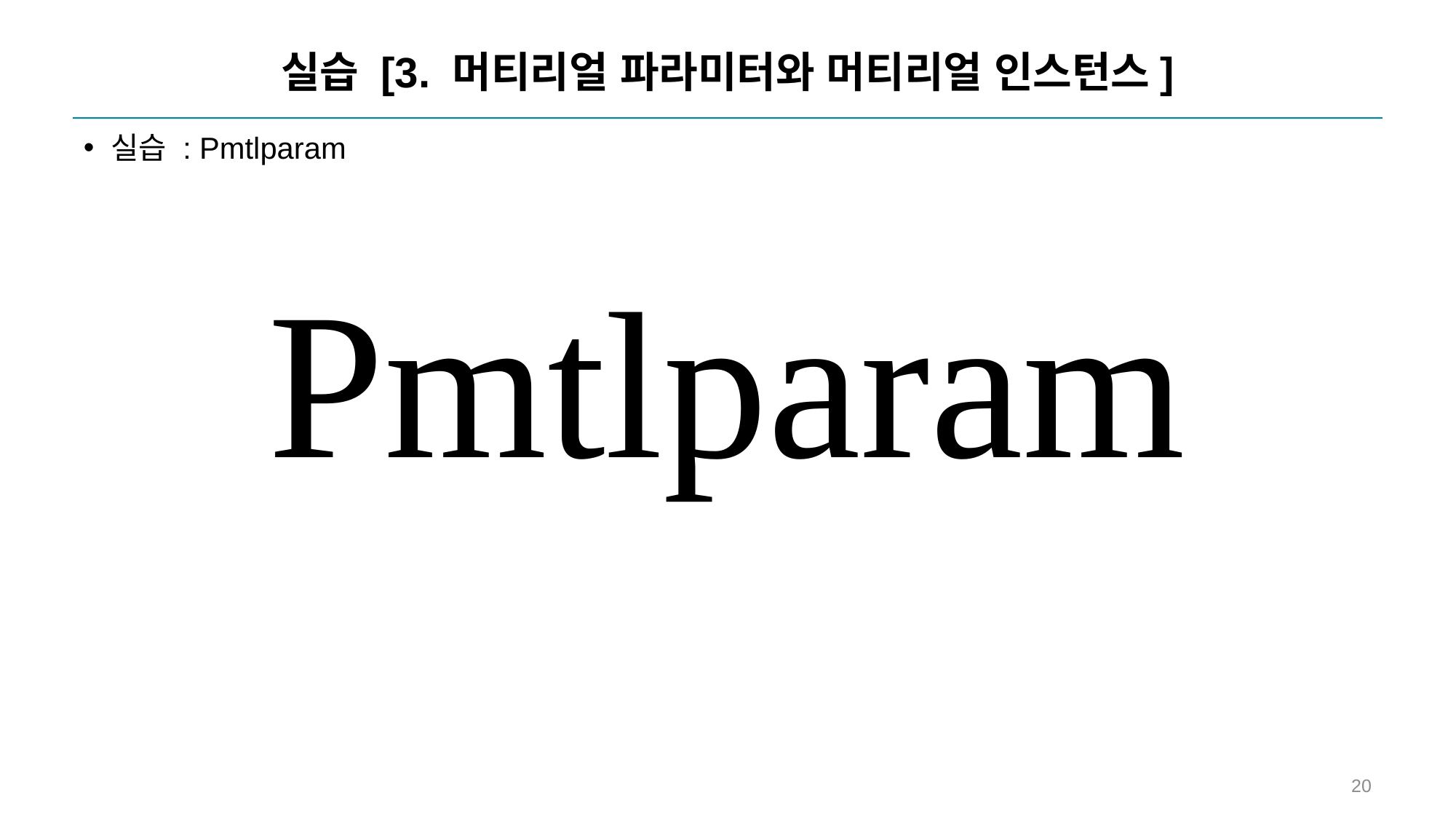

# 실습 [3. 머티리얼 파라미터와 머티리얼 인스턴스]
실습 : Pmtlparam

Pmtlparam
20